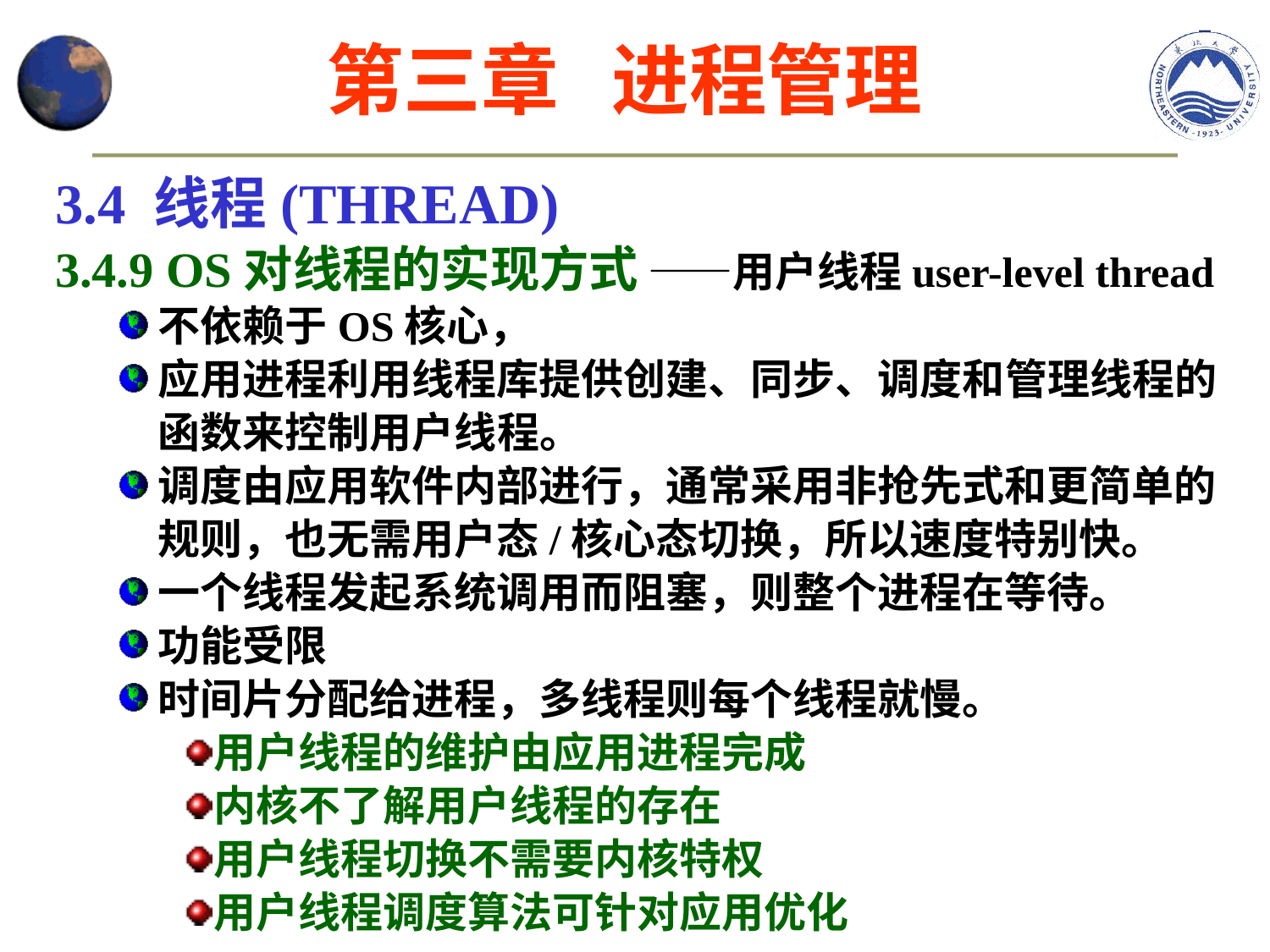

第三章   进程管理
3.4 线程(THREAD)
3.4.9 OS对线程的实现方式 ——用户线程user-level thread
不依赖于OS核心，
应用进程利用线程库提供创建、同步、调度和管理线程的函数来控制用户线程。
调度由应用软件内部进行，通常采用非抢先式和更简单的规则，也无需用户态/核心态切换，所以速度特别快。
一个线程发起系统调用而阻塞，则整个进程在等待。
功能受限
时间片分配给进程，多线程则每个线程就慢。
用户线程的维护由应用进程完成
内核不了解用户线程的存在
用户线程切换不需要内核特权
用户线程调度算法可针对应用优化